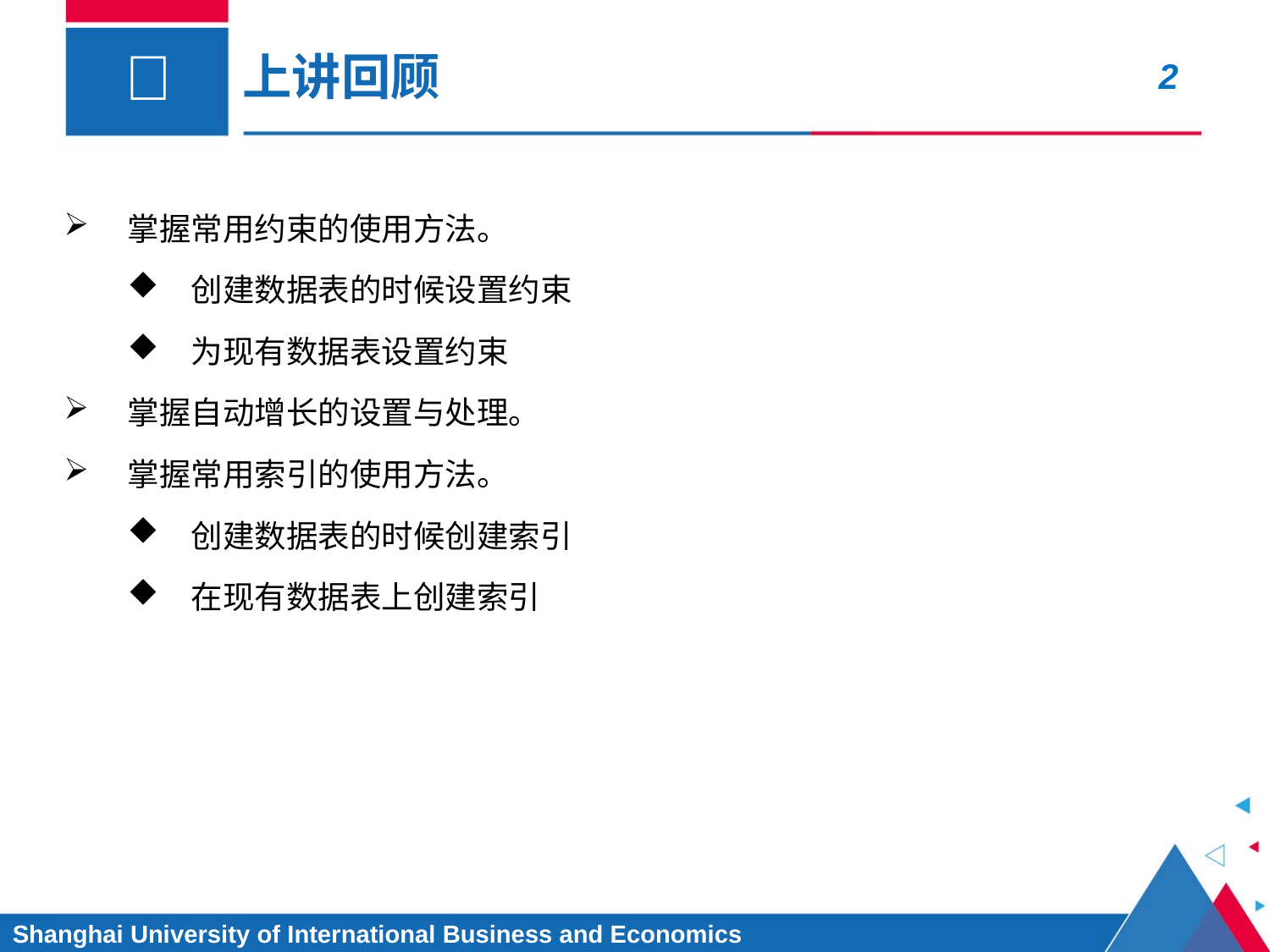

# 上讲回顾
掌握常用约束的使用方法。
创建数据表的时候设置约束
为现有数据表设置约束
掌握自动增长的设置与处理。
掌握常用索引的使用方法。
创建数据表的时候创建索引
在现有数据表上创建索引